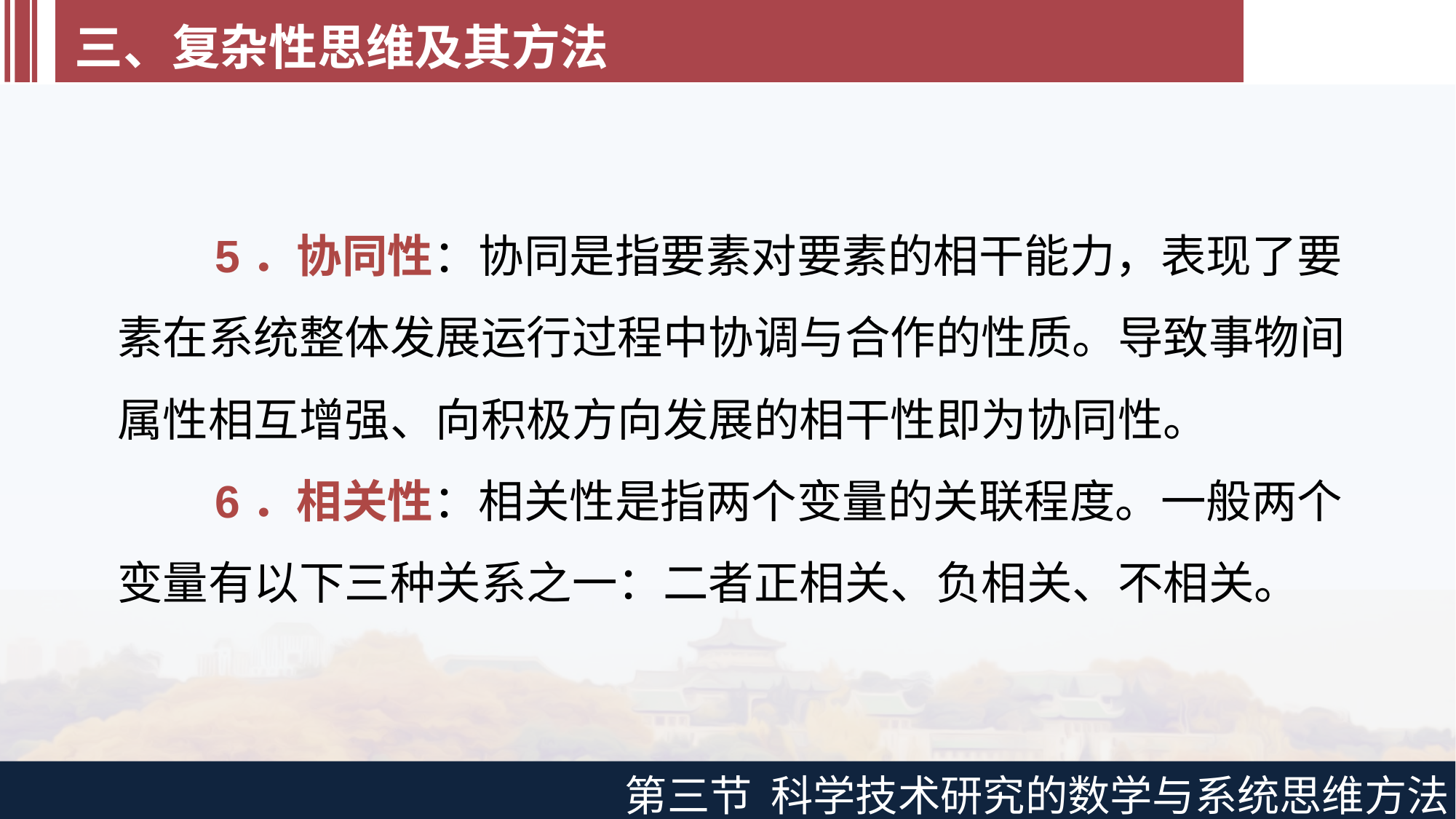

三、复杂性思维及其方法
5．协同性：协同是指要素对要素的相干能力，表现了要素在系统整体发展运行过程中协调与合作的性质。导致事物间属性相互增强、向积极方向发展的相干性即为协同性。
6．相关性：相关性是指两个变量的关联程度。一般两个变量有以下三种关系之一：二者正相关、负相关、不相关。
第三节  科学技术研究的数学与系统思维方法